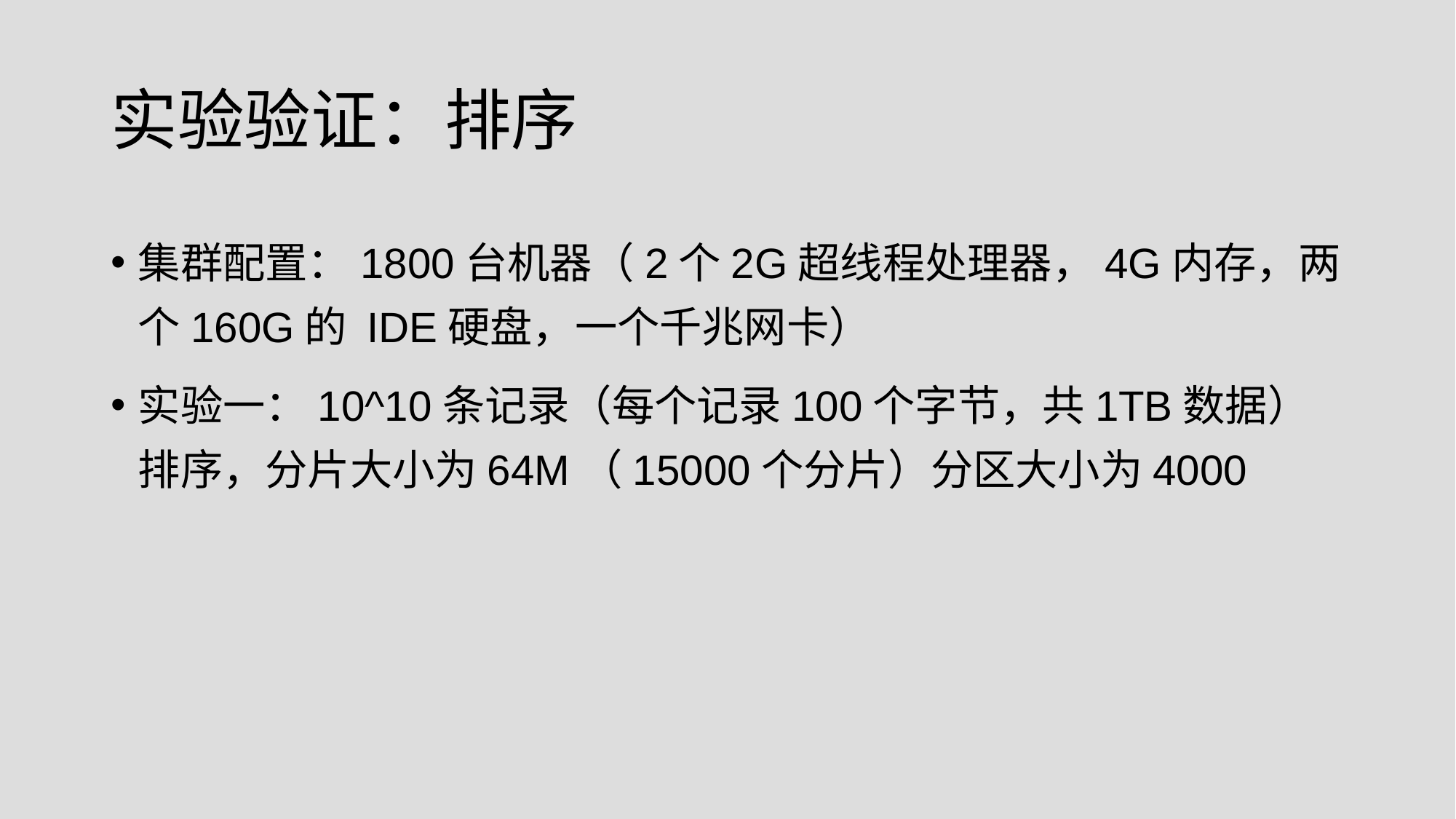

# 实验验证：排序
集群配置：1800台机器（2个2G超线程处理器，4G内存，两个160G的 IDE硬盘，一个千兆网卡）
实验一：10^10条记录（每个记录100个字节，共1TB数据）排序，分片大小为64M（15000个分片）分区大小为4000